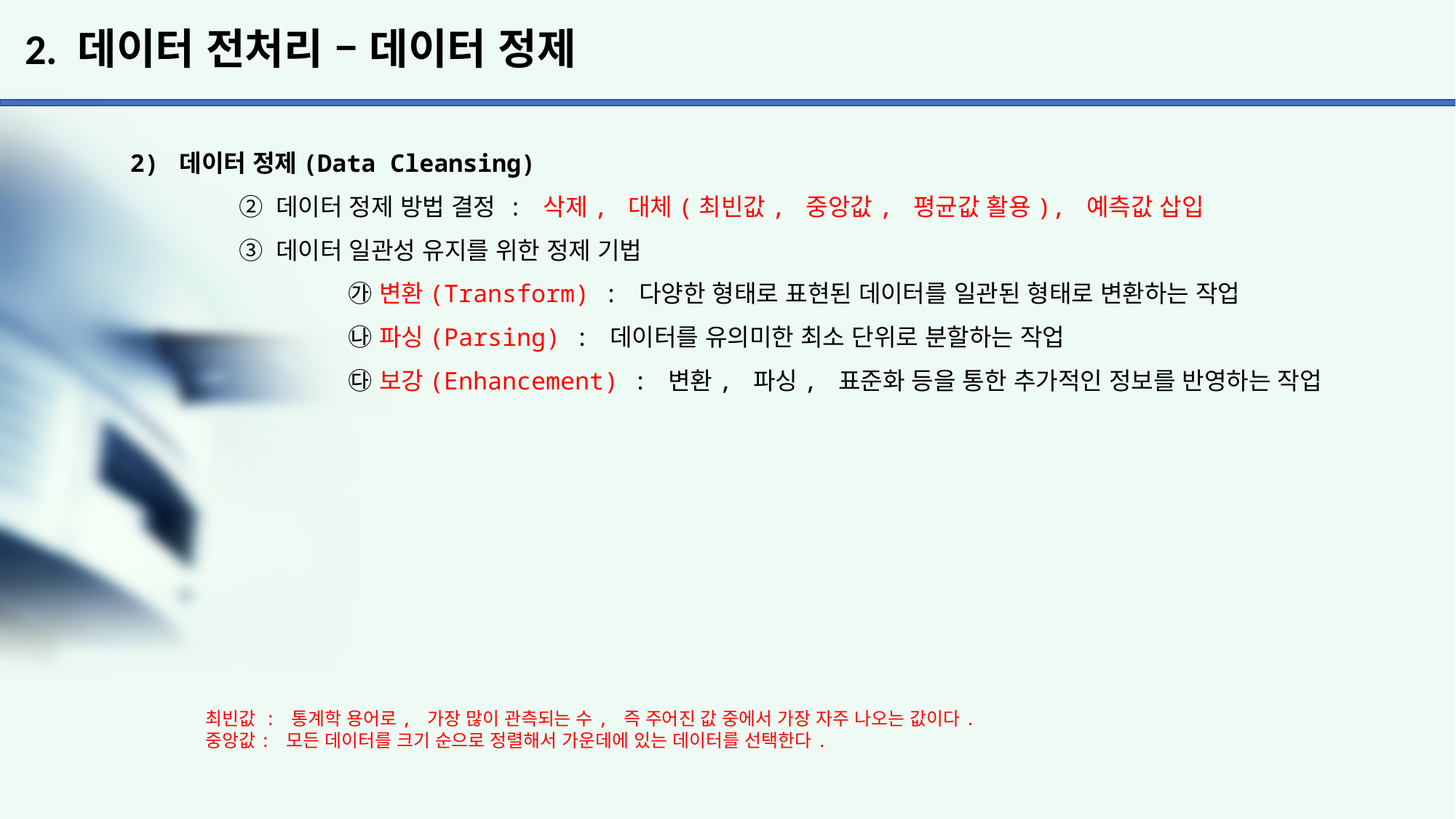

# 2. 데이터 전처리 – 데이터 정제
2) 데이터 정제(Data Cleansing)
	② 데이터 정제 방법 결정 : 삭제, 대체(최빈값, 중앙값, 평균값 활용), 예측값 삽입
	③ 데이터 일관성 유지를 위한 정제 기법
		㉮ 변환(Transform) : 다양한 형태로 표현된 데이터를 일관된 형태로 변환하는 작업
		㉯ 파싱(Parsing) : 데이터를 유의미한 최소 단위로 분할하는 작업
		㉰ 보강(Enhancement) : 변환, 파싱, 표준화 등을 통한 추가적인 정보를 반영하는 작업
최빈값 : 통계학 용어로, 가장 많이 관측되는 수, 즉 주어진 값 중에서 가장 자주 나오는 값이다.
중앙값: 모든 데이터를 크기 순으로 정렬해서 가운데에 있는 데이터를 선택한다.